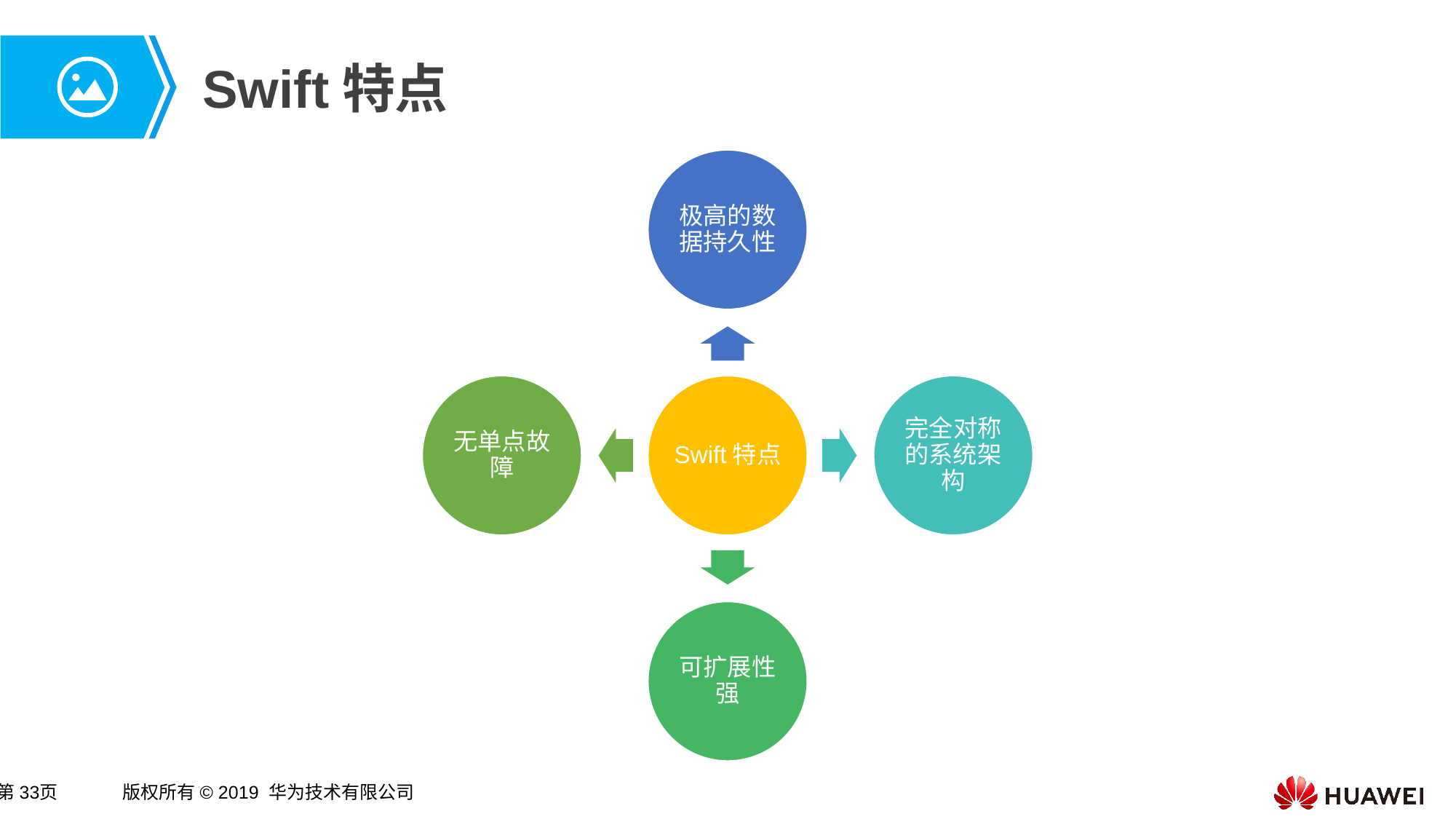

# Swift特点
Swift特点

极高的数据持久性

完全对称的系统架构

可扩展性强

无单点故障